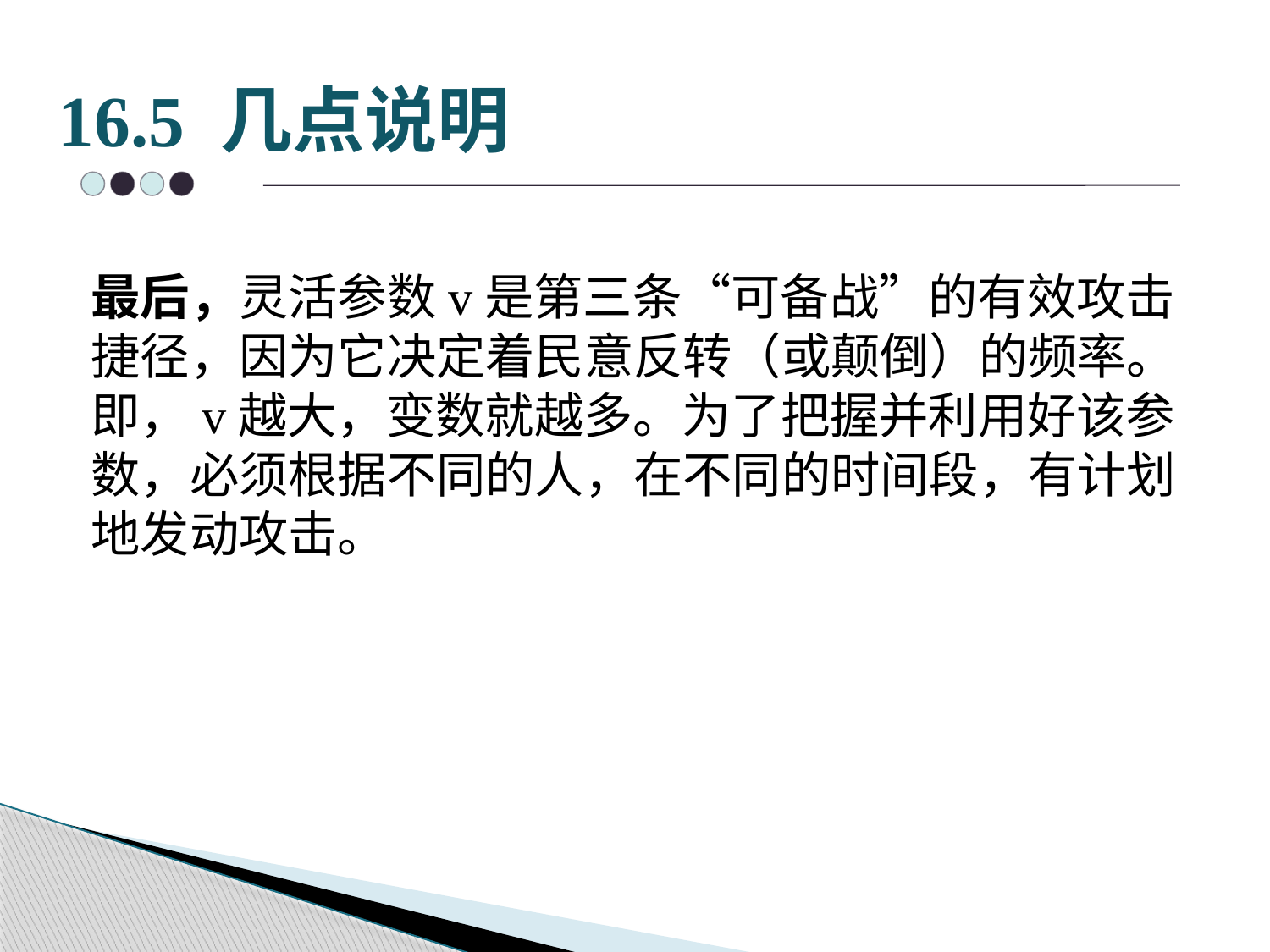

# 16.5 几点说明

最后，灵活参数v是第三条“可备战”的有效攻击捷径，因为它决定着民意反转（或颠倒）的频率。即，v越大，变数就越多。为了把握并利用好该参数，必须根据不同的人，在不同的时间段，有计划地发动攻击。